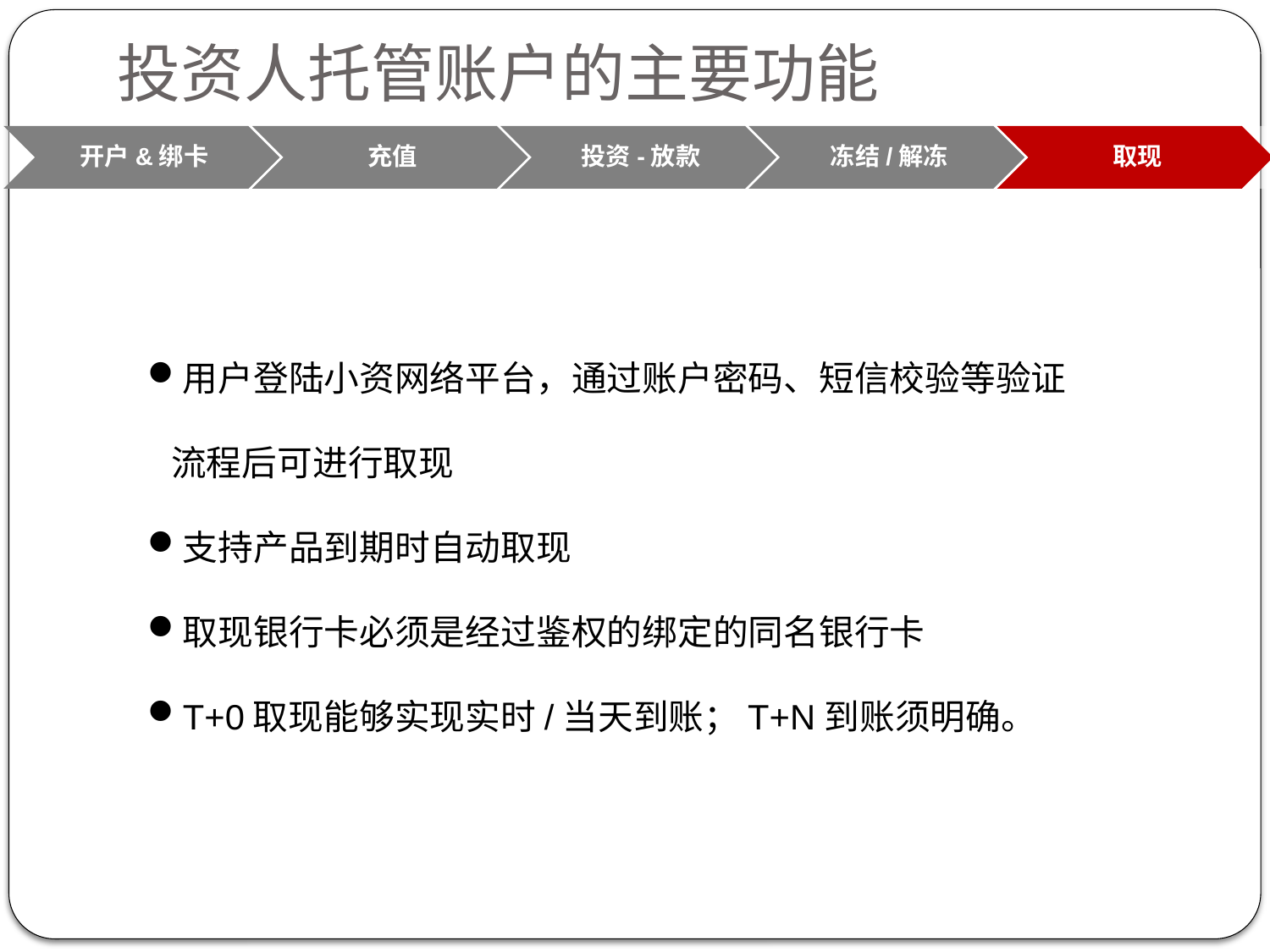

投资人托管账户的主要功能
开户&绑卡
充值
投资-放款
冻结/解冻
取现
用户登陆小资网络平台，通过账户密码、短信校验等验证流程后可进行取现
支持产品到期时自动取现
取现银行卡必须是经过鉴权的绑定的同名银行卡
T+0取现能够实现实时/当天到账；T+N到账须明确。